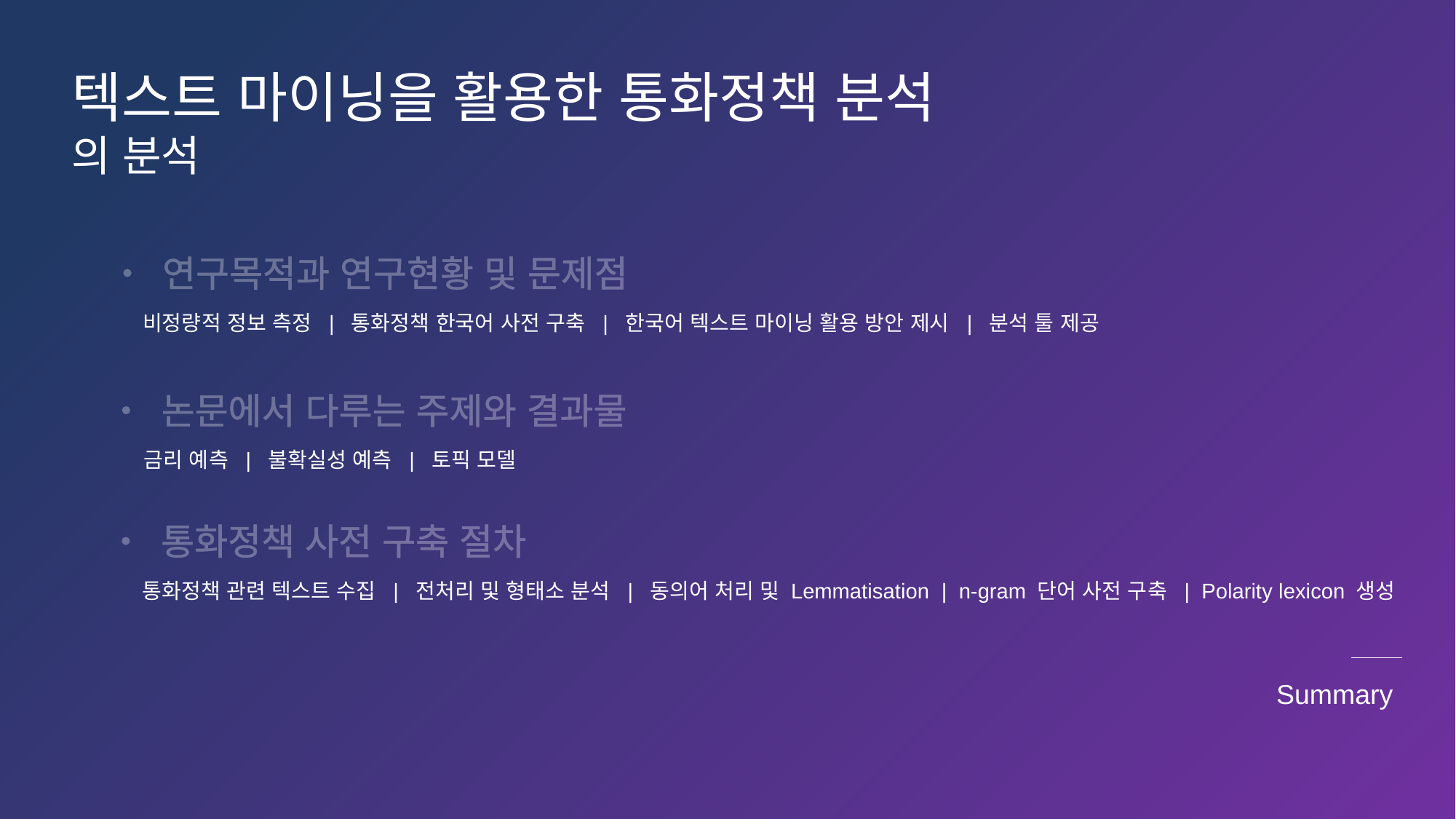

텍스트 마이닝을 활용한 통화정책 분석
의 분석
• 연구목적과 연구현황 및 문제점
비정량적 정보 측정  |  통화정책 한국어 사전 구축  |  한국어 텍스트 마이닝 활용 방안 제시  |  분석 툴 제공
• 논문에서 다루는 주제와 결과물
금리 예측  |  불확실성 예측  |  토픽 모델
• 통화정책 사전 구축 절차
통화정책 관련 텍스트 수집  |  전처리 및 형태소 분석  |  동의어 처리 및 Lemmatisation  |  n-gram 단어 사전 구축  |  Polarity lexicon 생성
Summary